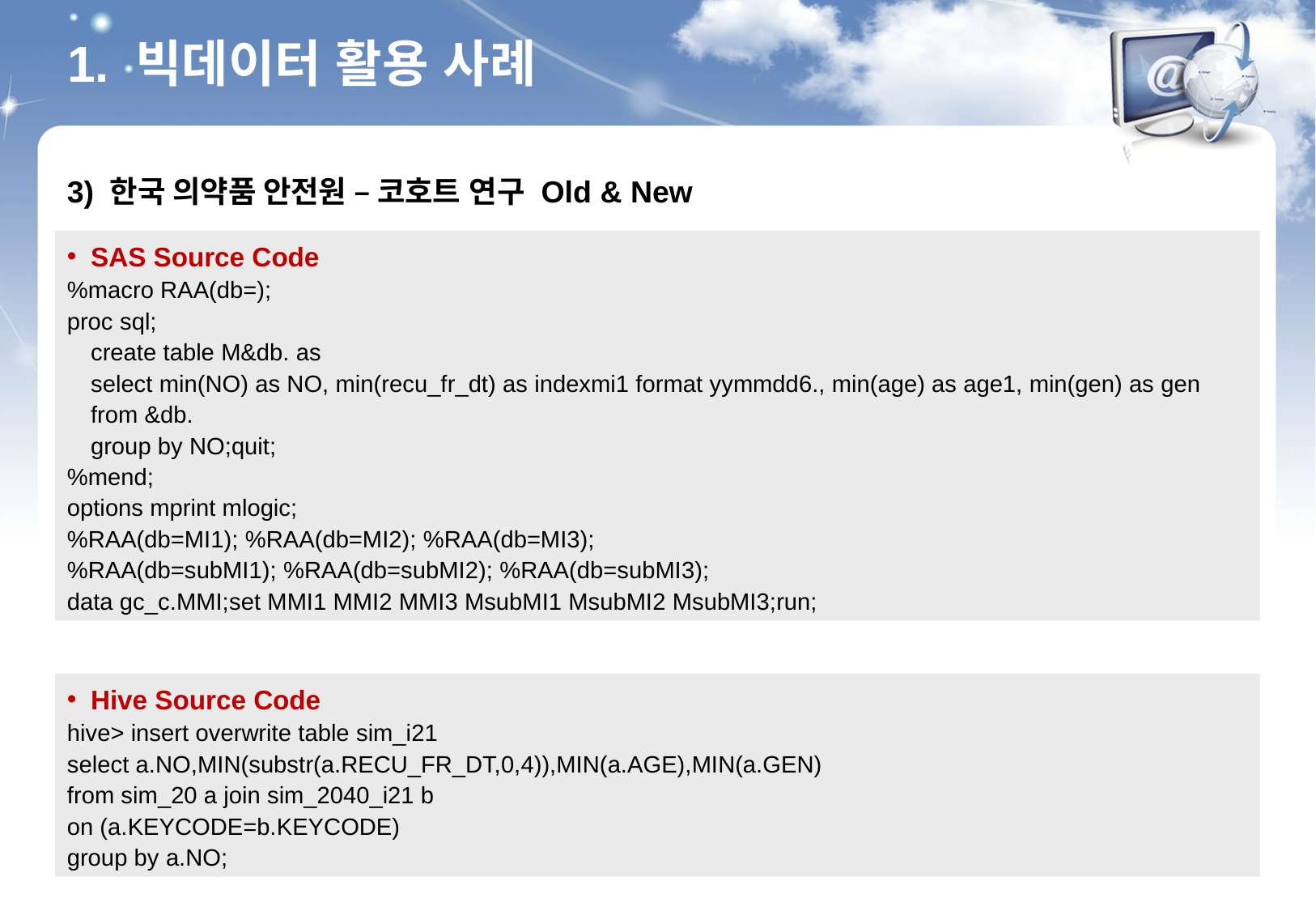

1. 빅데이터 활용 사례
3) 한국 의약품 안전원 – 코호트 연구 Old & New
SAS Source Code
%macro RAA(db=);
proc sql;
	create table M&db. as
	select min(NO) as NO, min(recu_fr_dt) as indexmi1 format yymmdd6., min(age) as age1, min(gen) as gen
	from &db.
	group by NO;quit;
%mend;
options mprint mlogic;
%RAA(db=MI1); %RAA(db=MI2); %RAA(db=MI3);
%RAA(db=subMI1); %RAA(db=subMI2); %RAA(db=subMI3);
data gc_c.MMI;set MMI1 MMI2 MMI3 MsubMI1 MsubMI2 MsubMI3;run;
Hive Source Code
hive> insert overwrite table sim_i21
select a.NO,MIN(substr(a.RECU_FR_DT,0,4)),MIN(a.AGE),MIN(a.GEN)
from sim_20 a join sim_2040_i21 b
on (a.KEYCODE=b.KEYCODE)
group by a.NO;